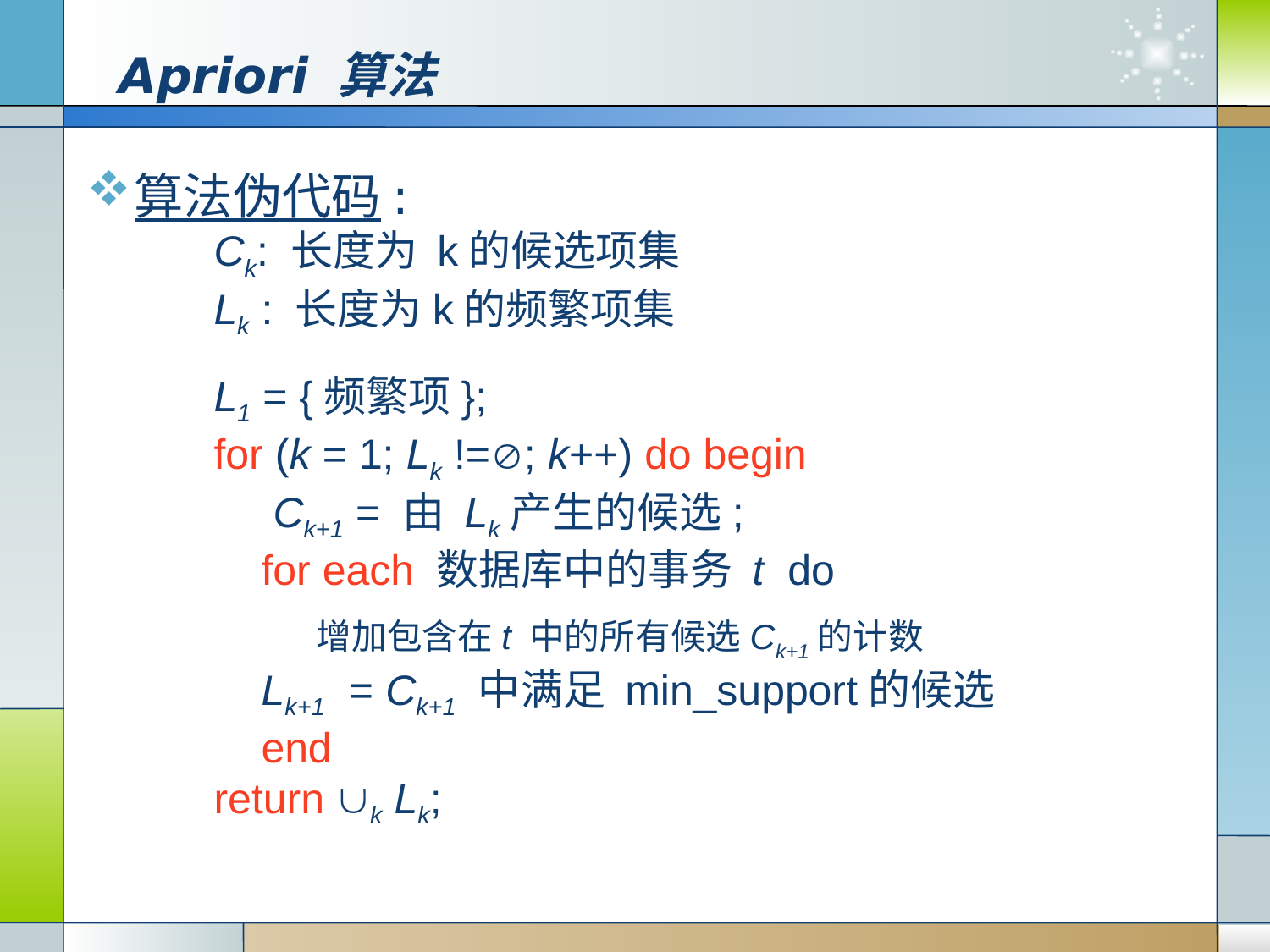

# Apriori 算法
算法伪代码:
Ck: 长度为 k的候选项集
Lk : 长度为k的频繁项集

L1 = {频繁项};
for (k = 1; Lk !=∅; k++) do begin
     Ck+1 = 由 Lk产生的候选;
    for each 数据库中的事务 t  do
  增加包含在t 中的所有候选Ck+1的计数
    Lk+1  = Ck+1 中满足 min_support的候选
    end
return ∪k Lk;